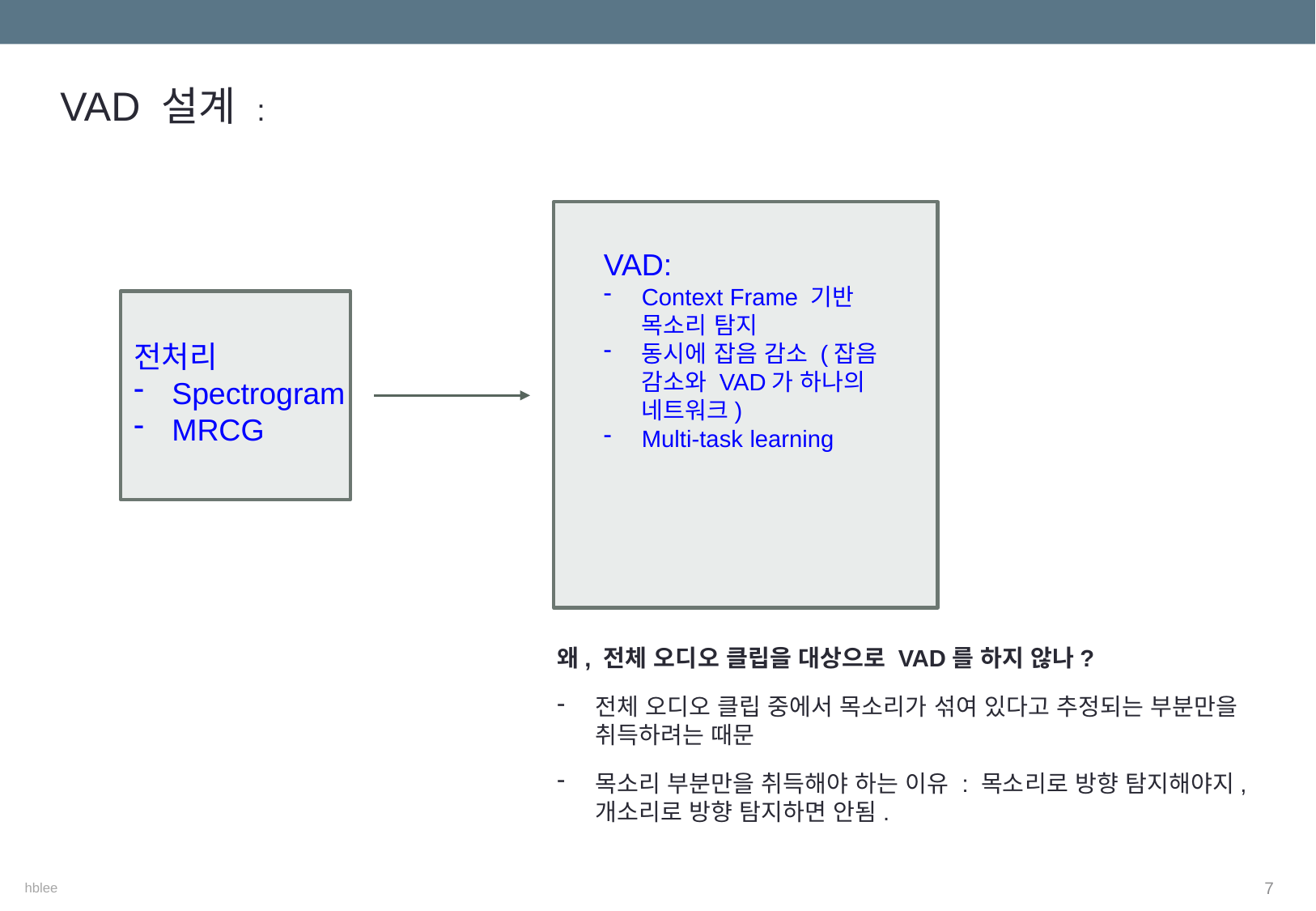

VAD 설계 :

VAD:
Context Frame 기반 목소리 탐지
동시에 잡음 감소 (잡음 감소와 VAD가 하나의 네트워크)
Multi-task learning

전처리
Spectrogram
MRCG
왜, 전체 오디오 클립을 대상으로 VAD를 하지 않나?
전체 오디오 클립 중에서 목소리가 섞여 있다고 추정되는 부분만을 취득하려는 때문
목소리 부분만을 취득해야 하는 이유 : 목소리로 방향 탐지해야지, 개소리로 방향 탐지하면 안됨.